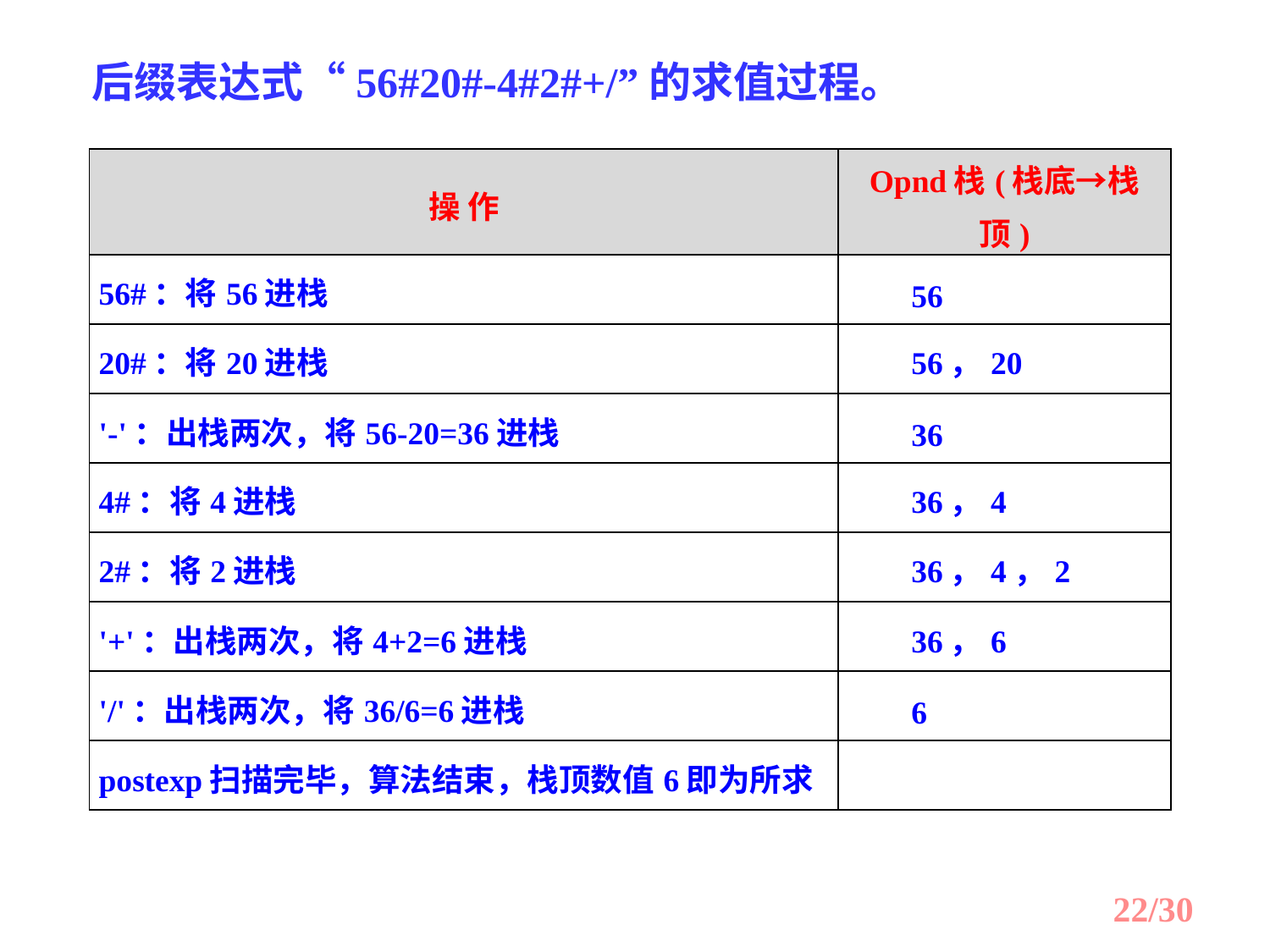

后缀表达式“56#20#-4#2#+/”的求值过程。
| 操 作 | Opnd栈(栈底→栈顶) |
| --- | --- |
| 56#：将56进栈 | 56 |
| 20#：将20进栈 | 56，20 |
| '-'：出栈两次，将56-20=36进栈 | 36 |
| 4#：将4进栈 | 36，4 |
| 2#：将2进栈 | 36，4，2 |
| '+'：出栈两次，将4+2=6进栈 | 36，6 |
| '/'：出栈两次，将36/6=6进栈 | 6 |
| postexp扫描完毕，算法结束，栈顶数值6即为所求 |  |
22